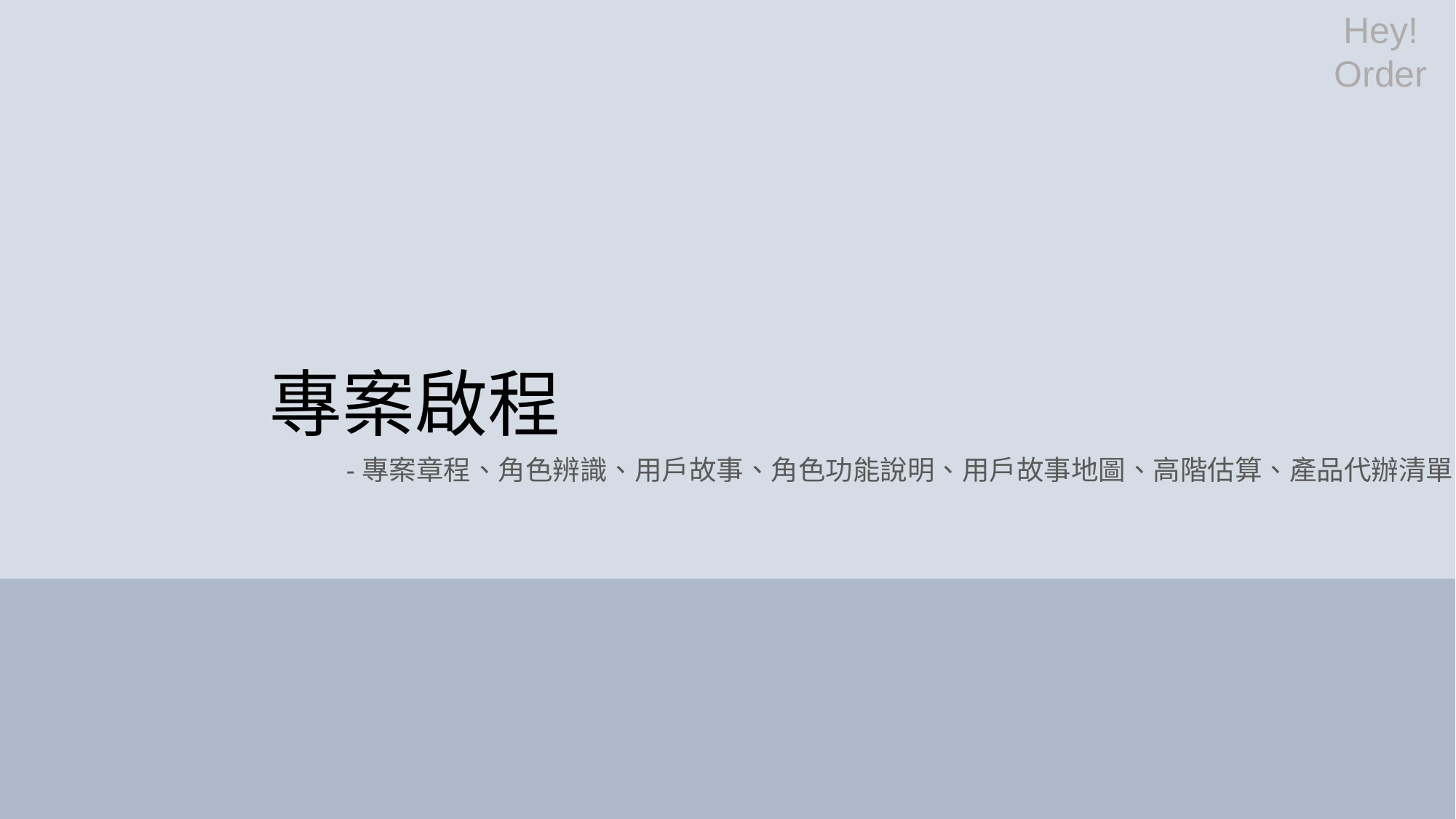

Hey!
Order

專案啟程
-專案章程、角色辨識、用戶故事、角色功能說明、用戶故事地圖、高階估算、產品代辦清單